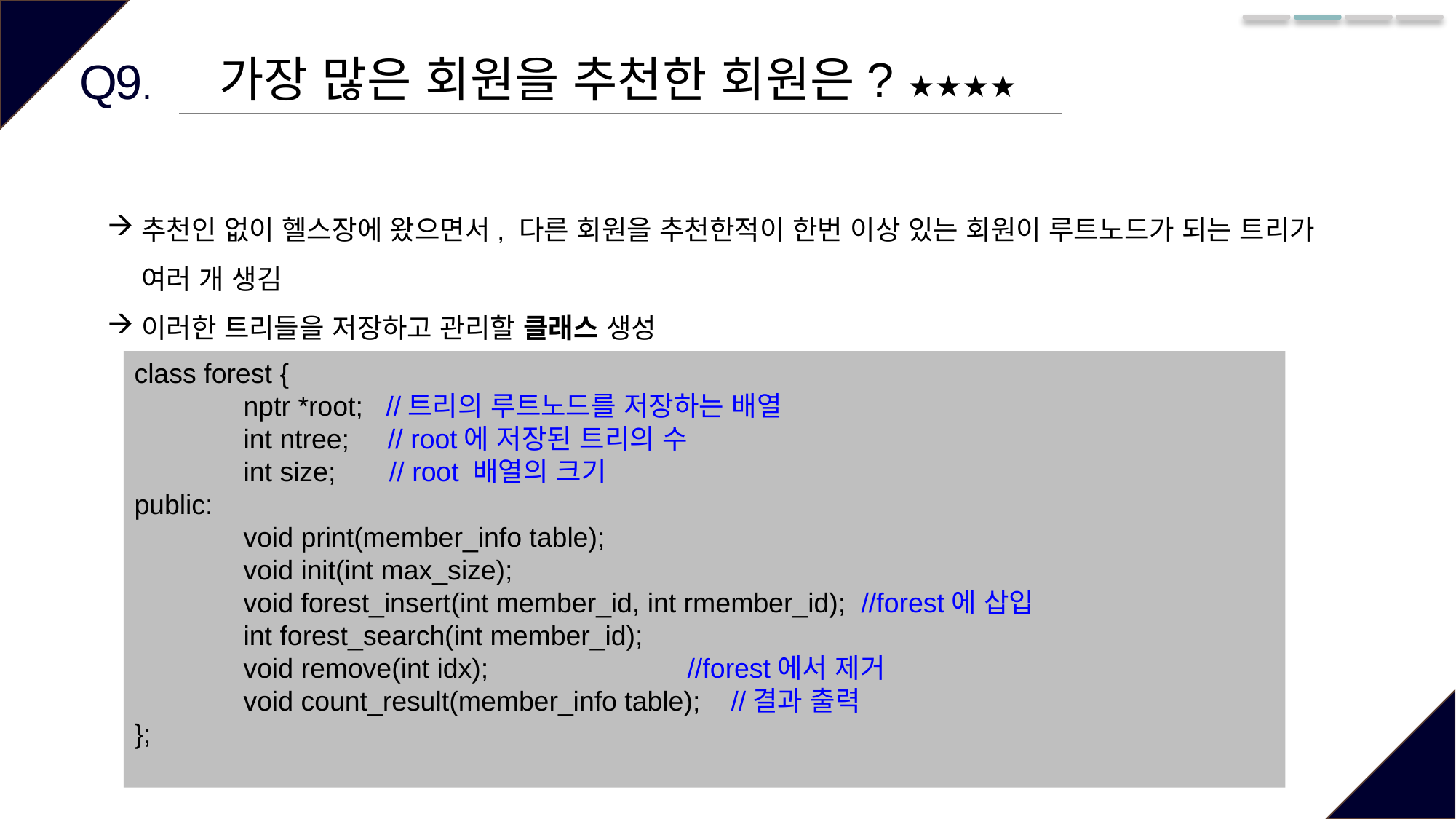

가장 많은 회원을 추천한 회원은? ★★★★

Q9.

추천인 없이 헬스장에 왔으면서, 다른 회원을 추천한적이 한번 이상 있는 회원이 루트노드가 되는 트리가 여러 개 생김
이러한 트리들을 저장하고 관리할 클래스 생성
class forest {
	nptr *root;   //트리의 루트노드를 저장하는 배열
	int ntree;     // root에 저장된 트리의 수
	int size;       // root 배열의 크기
public:
	void print(member_info table);
	void init(int max_size);
	void forest_insert(int member_id, int rmember_id);  //forest에 삽입
	int forest_search(int member_id);
	void remove(int idx);                          //forest에서 제거
	void count_result(member_info table);    //결과 출력
};